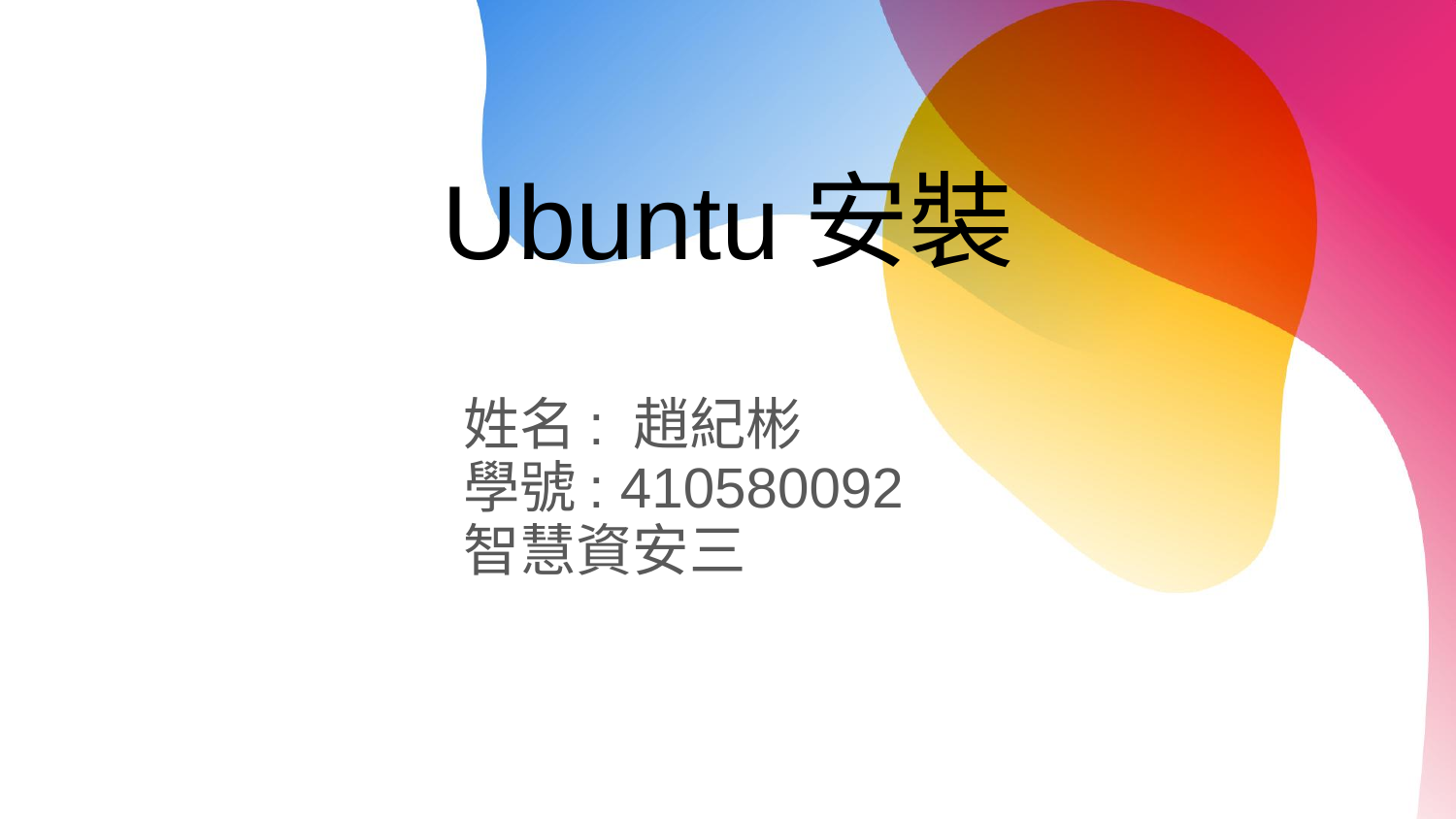

# Ubuntu安裝
姓名: 趙紀彬
學號: 410580092
智慧資安三